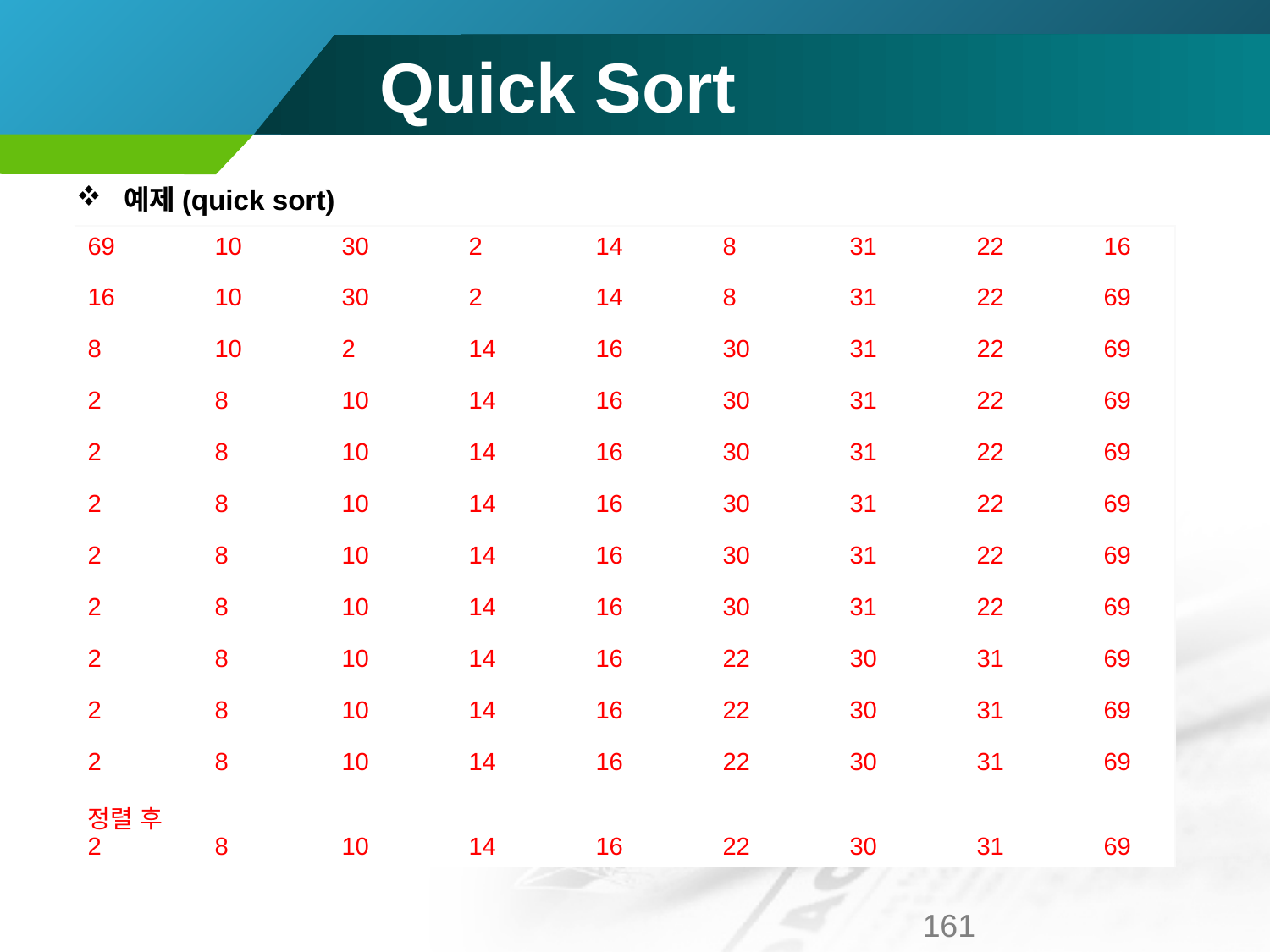

# Quick Sort
예제(quick sort)
| 69 10 30 2 14 8 31 22 16 16 10 30 2 14 8 31 22 69 8 10 2 14 16 30 31 22 69 2 8 10 14 16 30 31 22 69 2 8 10 14 16 30 31 22 69 2 8 10 14 16 30 31 22 69 2 8 10 14 16 30 31 22 69 2 8 10 14 16 30 31 22 69 2 8 10 14 16 22 30 31 69 2 8 10 14 16 22 30 31 69 2 8 10 14 16 22 30 31 69 정렬 후 2 8 10 14 16 22 30 31 69 |
| --- |
161